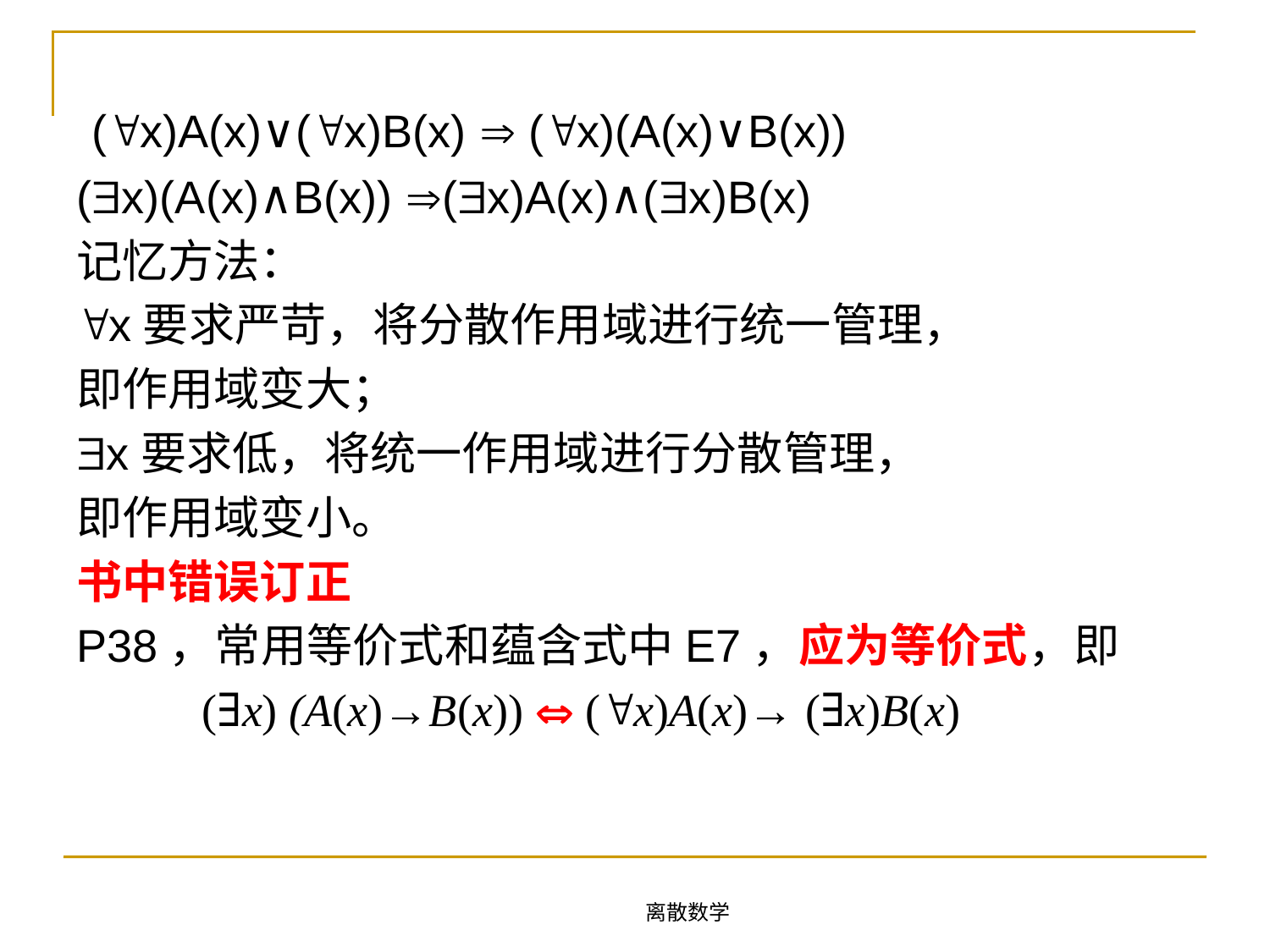

(∀x)A(x)∨(∀x)B(x) ⇒ (∀x)(A(x)∨B(x))
(∃x)(A(x)∧B(x)) ⇒(∃x)A(x)∧(∃x)B(x)
记忆方法：
∀x要求严苛，将分散作用域进行统一管理，
即作用域变大；
∃x要求低，将统一作用域进行分散管理，
即作用域变小。
书中错误订正
P38，常用等价式和蕴含式中E7，应为等价式，即
           (∃x) (A(x)→B(x)) ⇔ (∀x)A(x)→ (∃x)B(x)

离散数学
3